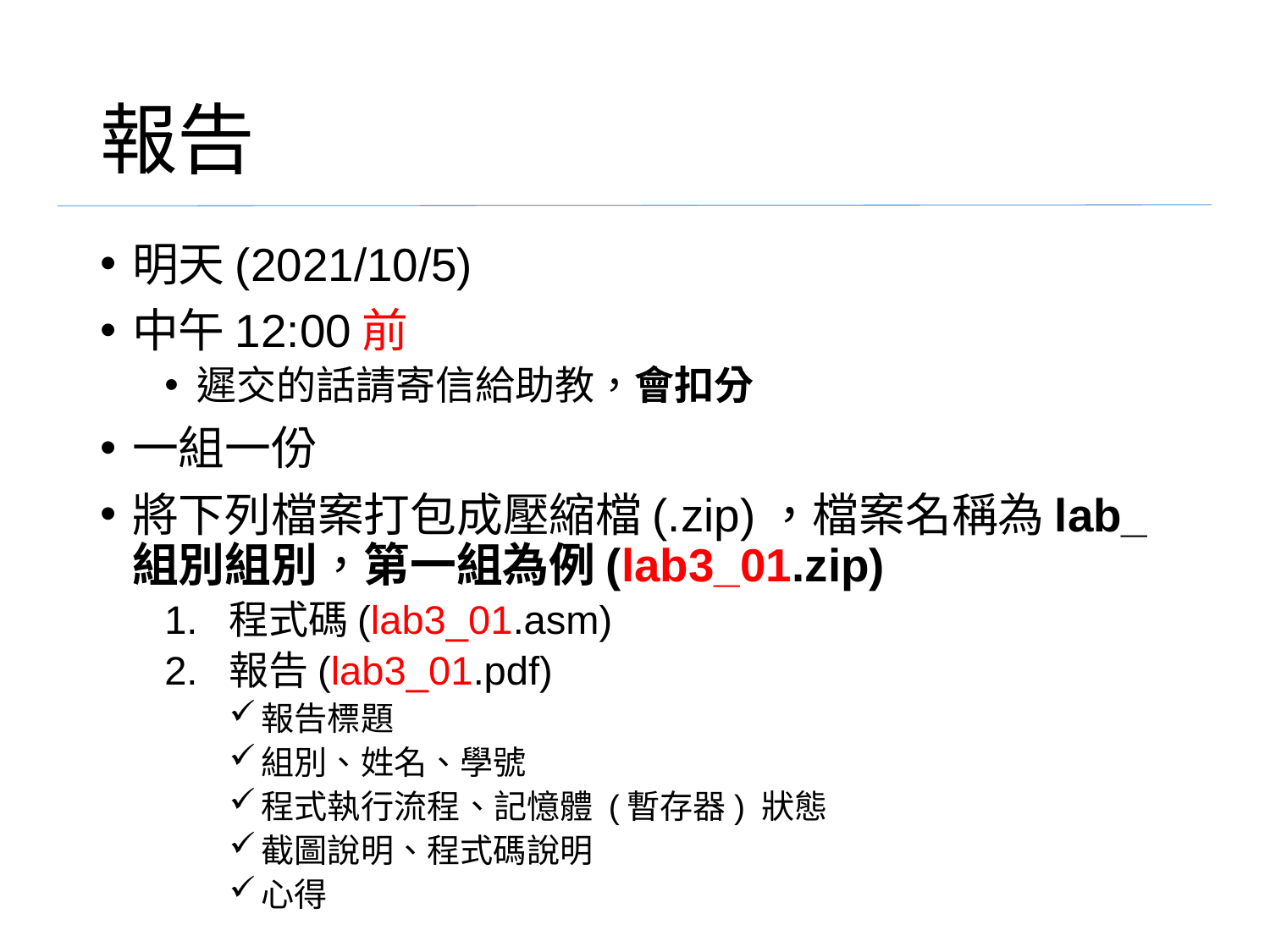

# 報告
明天(2021/10/5)
中午12:00前
遲交的話請寄信給助教，會扣分
一組一份
將下列檔案打包成壓縮檔(.zip)，檔案名稱為lab_組別組別，第一組為例(lab3_01.zip)
程式碼(lab3_01.asm)
報告(lab3_01.pdf)
報告標題
組別、姓名、學號
程式執行流程、記憶體 (暫存器) 狀態
截圖說明、程式碼說明
心得